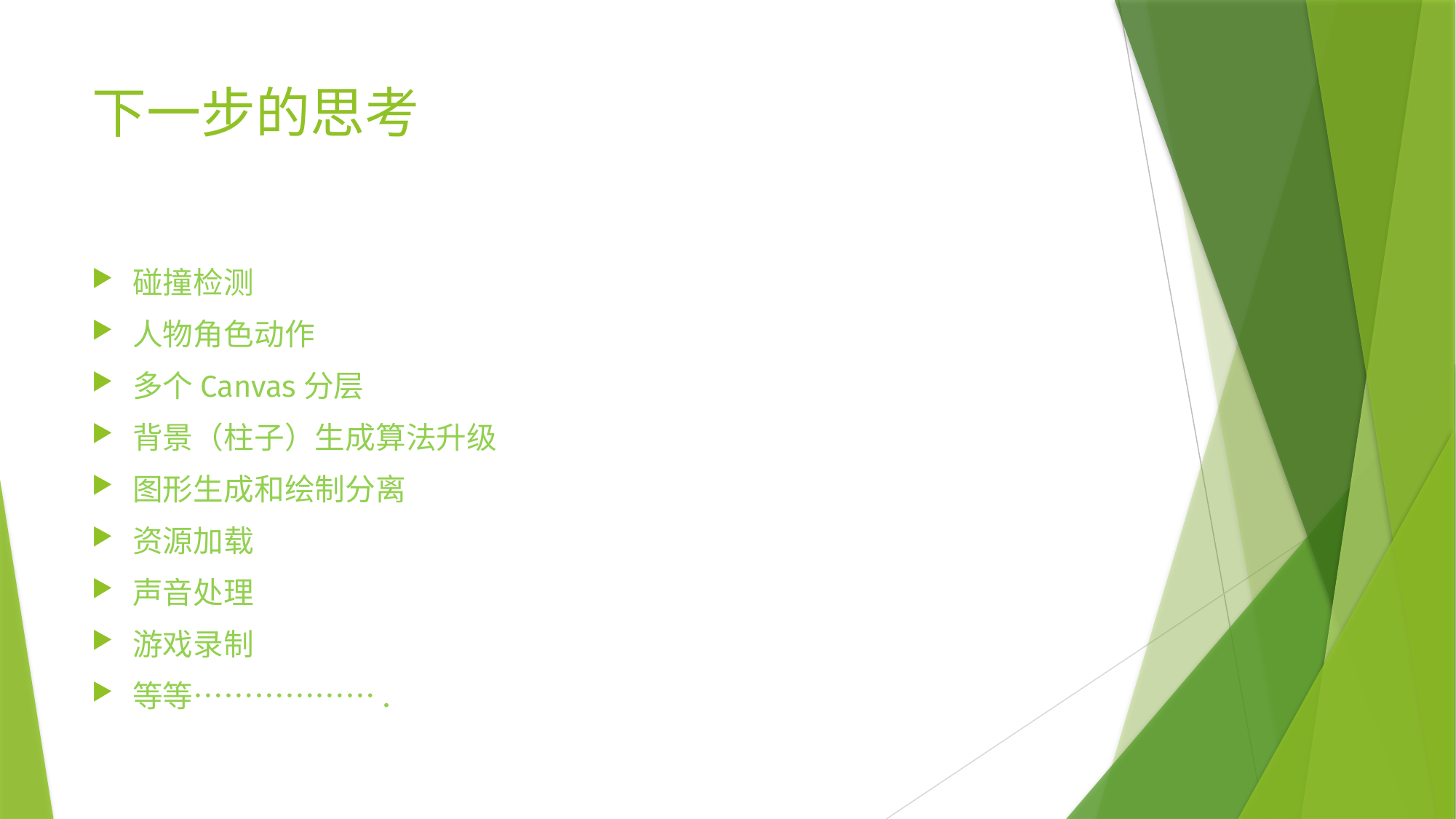

# 下一步的思考
碰撞检测
人物角色动作
多个Canvas分层
背景（柱子）生成算法升级
图形生成和绘制分离
资源加载
声音处理
游戏录制
等等……………….